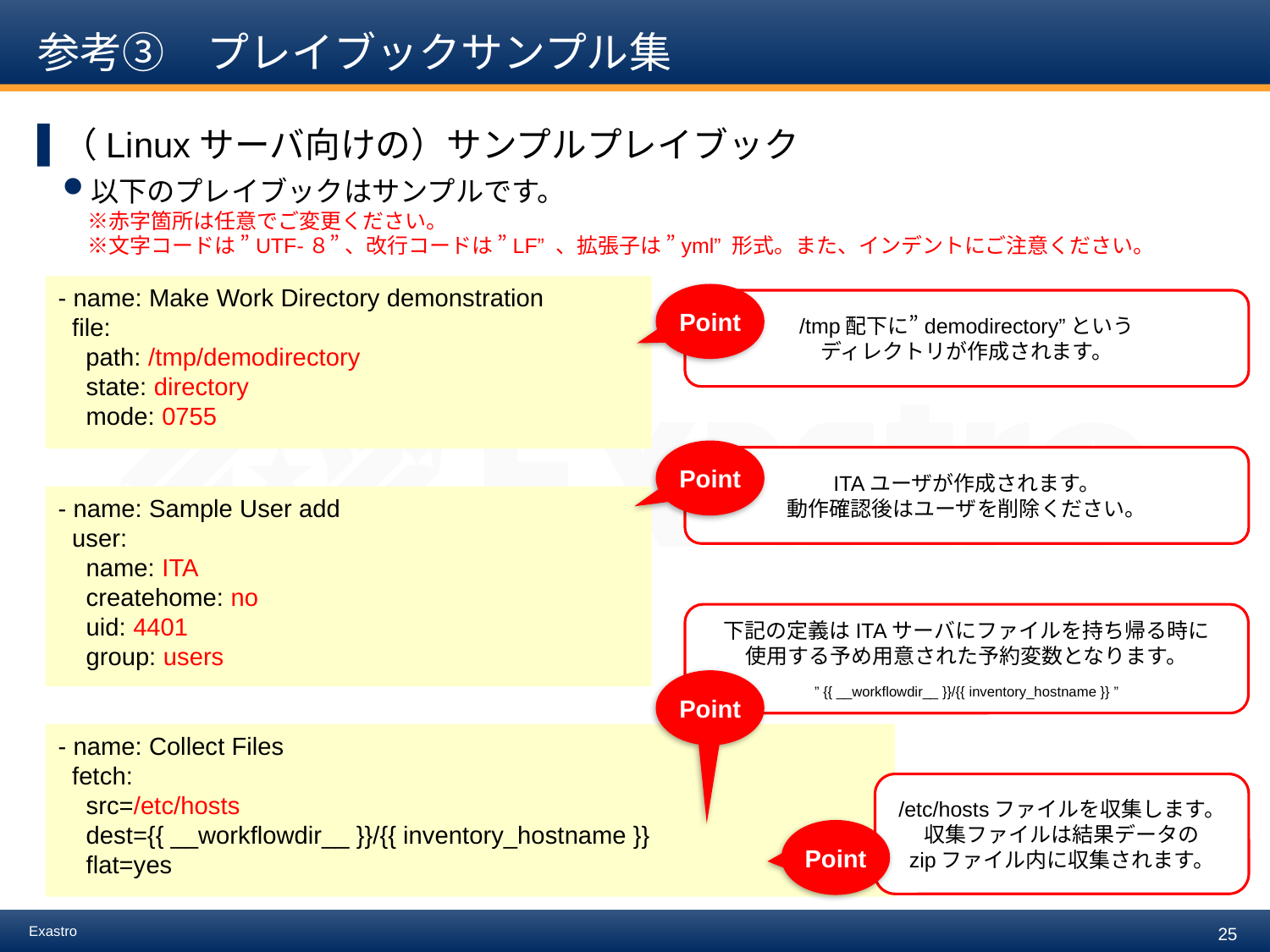

# 参考③　プレイブックサンプル集
（Linuxサーバ向けの）サンプルプレイブック
以下のプレイブックはサンプルです。
※赤字箇所は任意でご変更ください。
※文字コードは ”UTF-８” 、改行コードは ”LF” 、拡張子は ”yml” 形式。また、インデントにご注意ください。
- name: Make Work Directory demonstration
  file:
    path: /tmp/demodirectory
    state: directory
    mode: 0755
Point
/tmp配下に”demodirectory”という
ディレクトリが作成されます。
Point
ITAユーザが作成されます。
動作確認後はユーザを削除ください。
- name: Sample User add
  user:
    name: ITA
    createhome: no
    uid: 4401
    group: users
下記の定義はITAサーバにファイルを持ち帰る時に
使用する予め用意された予約変数となります。

” {{ __workflowdir__ }}/{{ inventory_hostname }} ”
Point
- name: Collect Files
  fetch:
    src=/etc/hosts
    dest={{ __workflowdir__ }}/{{ inventory_hostname }}
    flat=yes
/etc/hostsファイルを収集します。
収集ファイルは結果データの
zipファイル内に収集されます。
Point